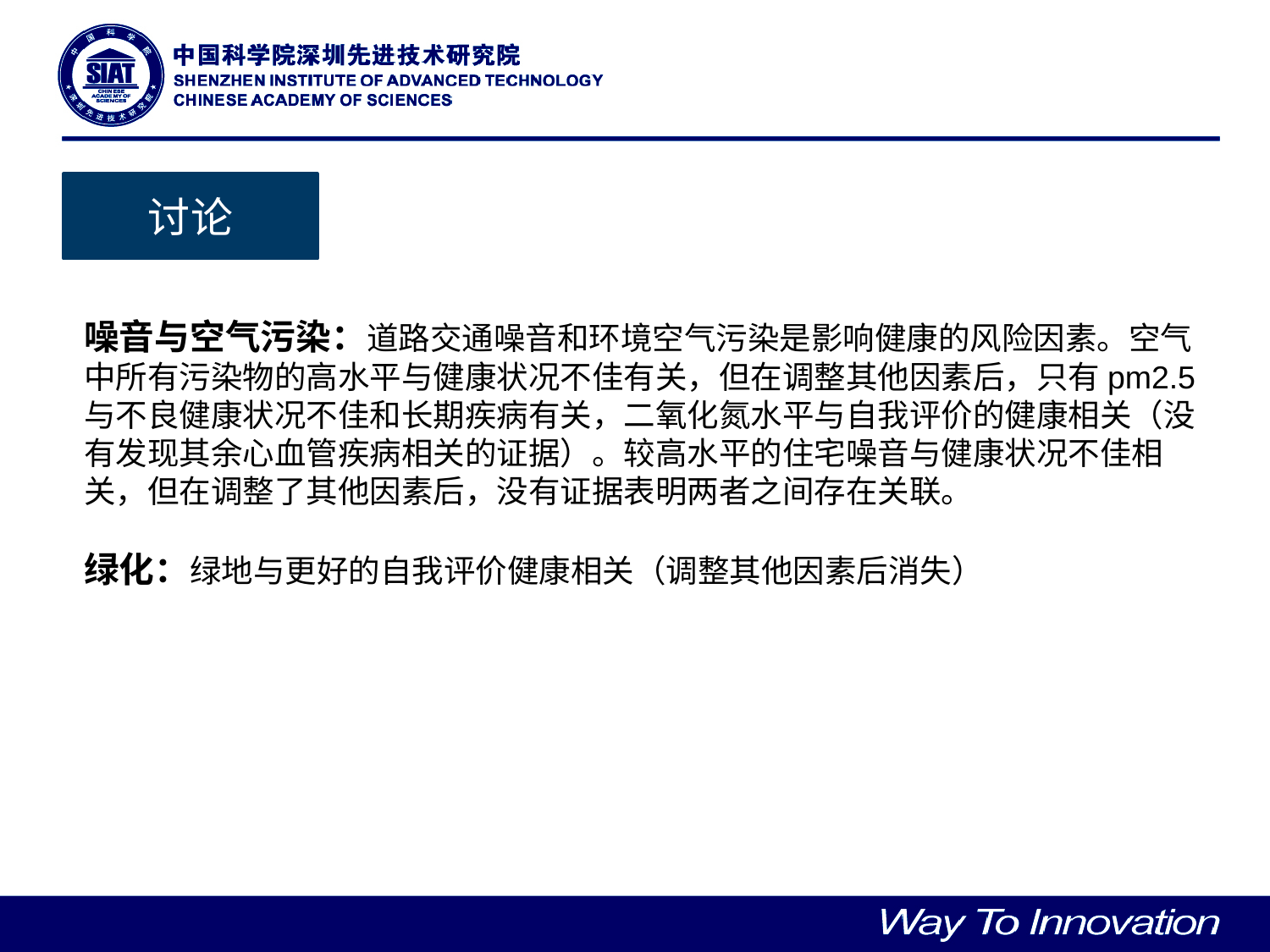

讨论
噪音与空气污染：道路交通噪音和环境空气污染是影响健康的风险因素。空气中所有污染物的高水平与健康状况不佳有关，但在调整其他因素后，只有pm2.5与不良健康状况不佳和长期疾病有关，二氧化氮水平与自我评价的健康相关（没有发现其余心血管疾病相关的证据）。较高水平的住宅噪音与健康状况不佳相关，但在调整了其他因素后，没有证据表明两者之间存在关联。

绿化：绿地与更好的自我评价健康相关（调整其他因素后消失）